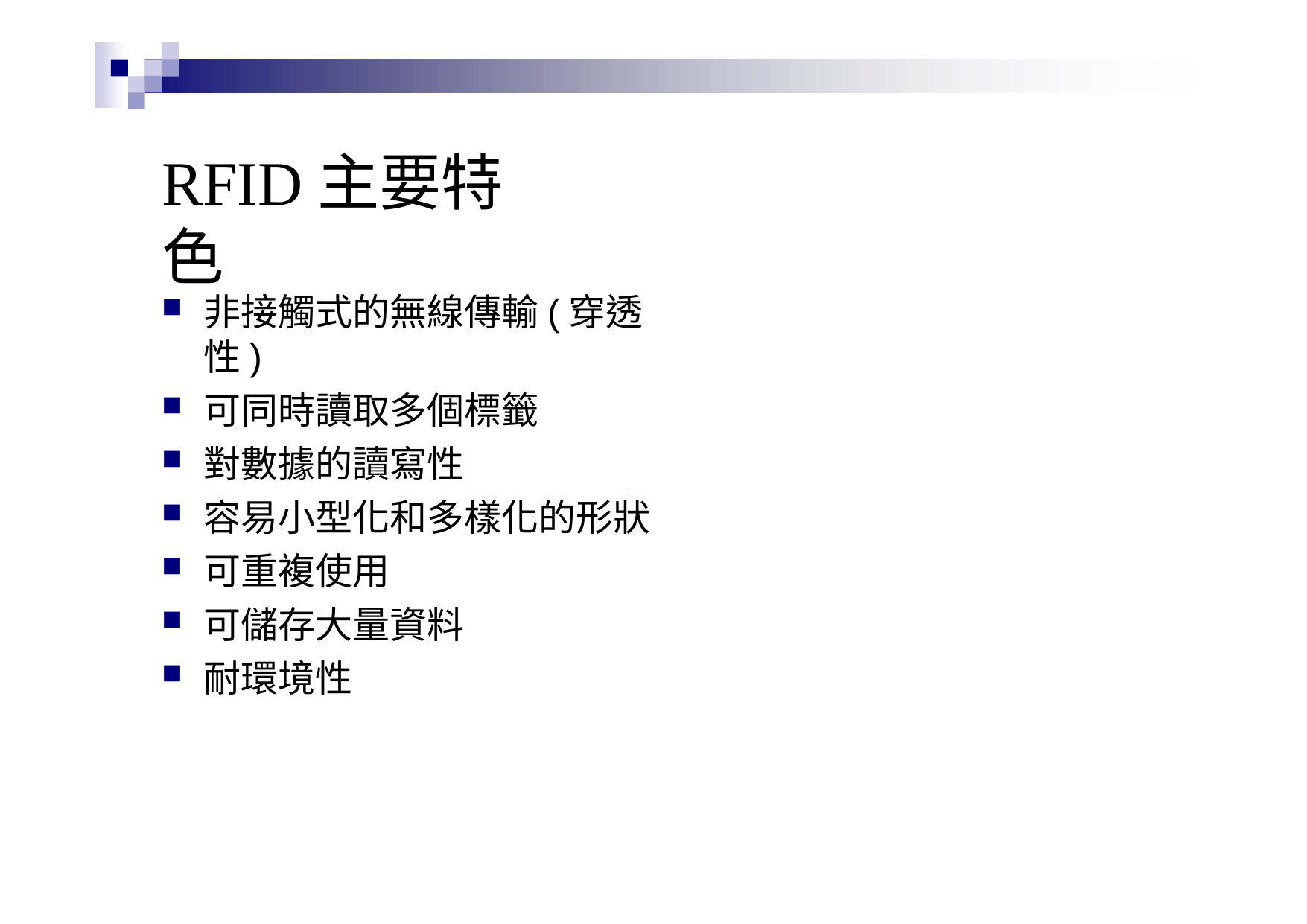

# RFID主要特色
非接觸式的無線傳輸(穿透性)
可同時讀取多個標籤
對數據的讀寫性
容易小型化和多樣化的形狀
可重複使用
可儲存大量資料
耐環境性